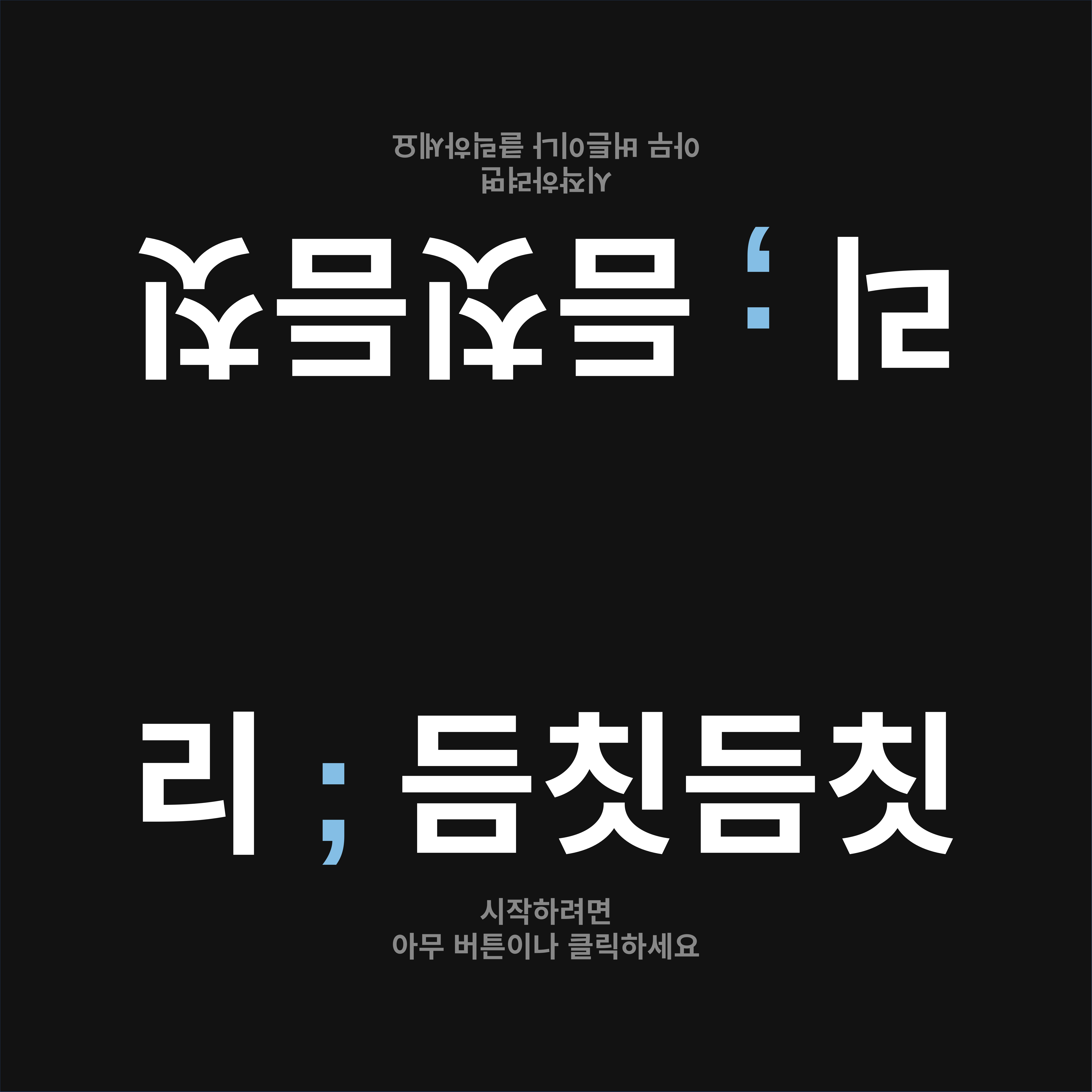

시작하려면
아무 버튼이나 클릭하세요
리;듬칫듬칫
리;듬칫듬칫
시작하려면
아무 버튼이나 클릭하세요